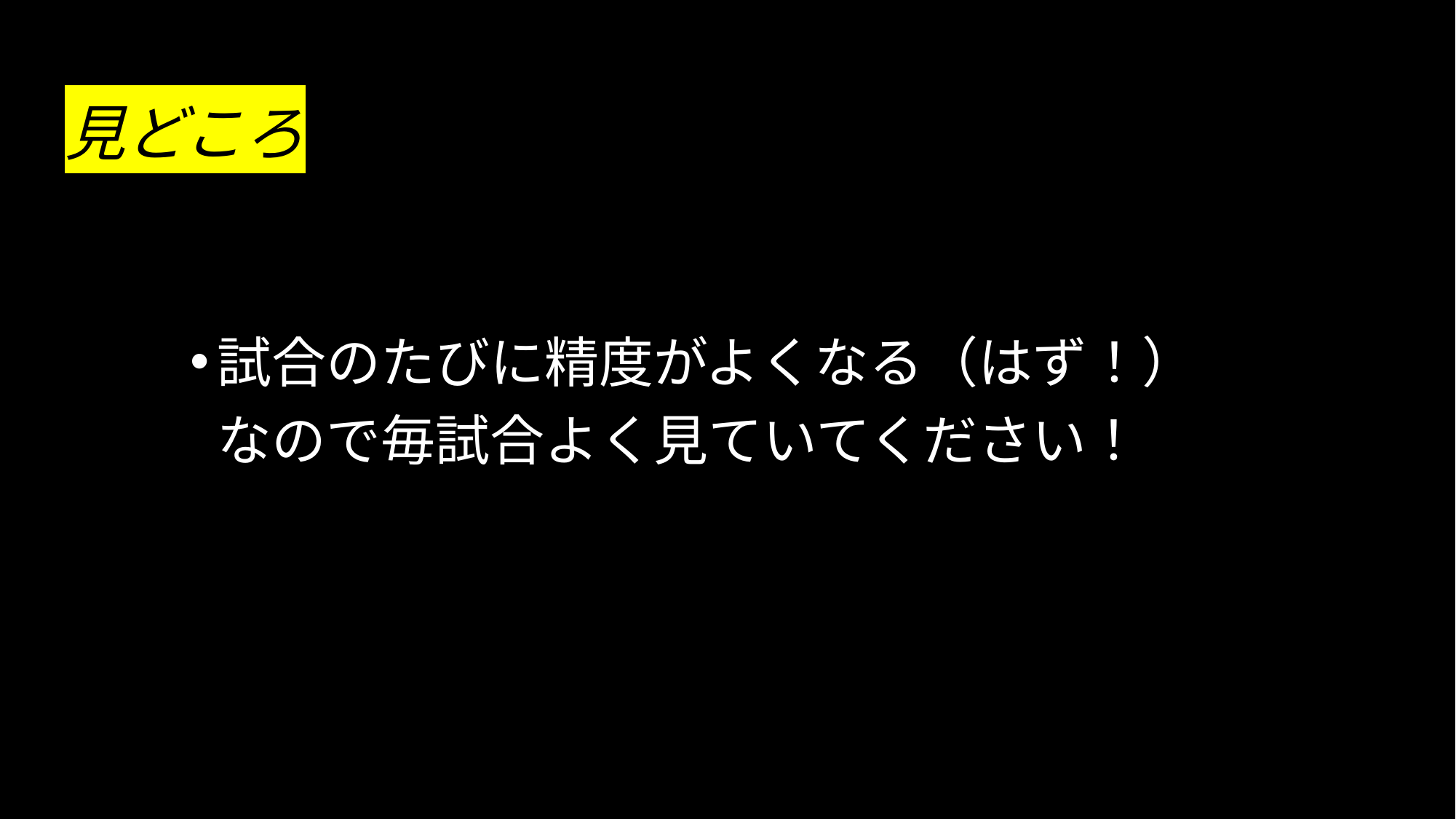

# 見どころ
試合のたびに精度がよくなる（はず！）なので毎試合よく見ていてください！